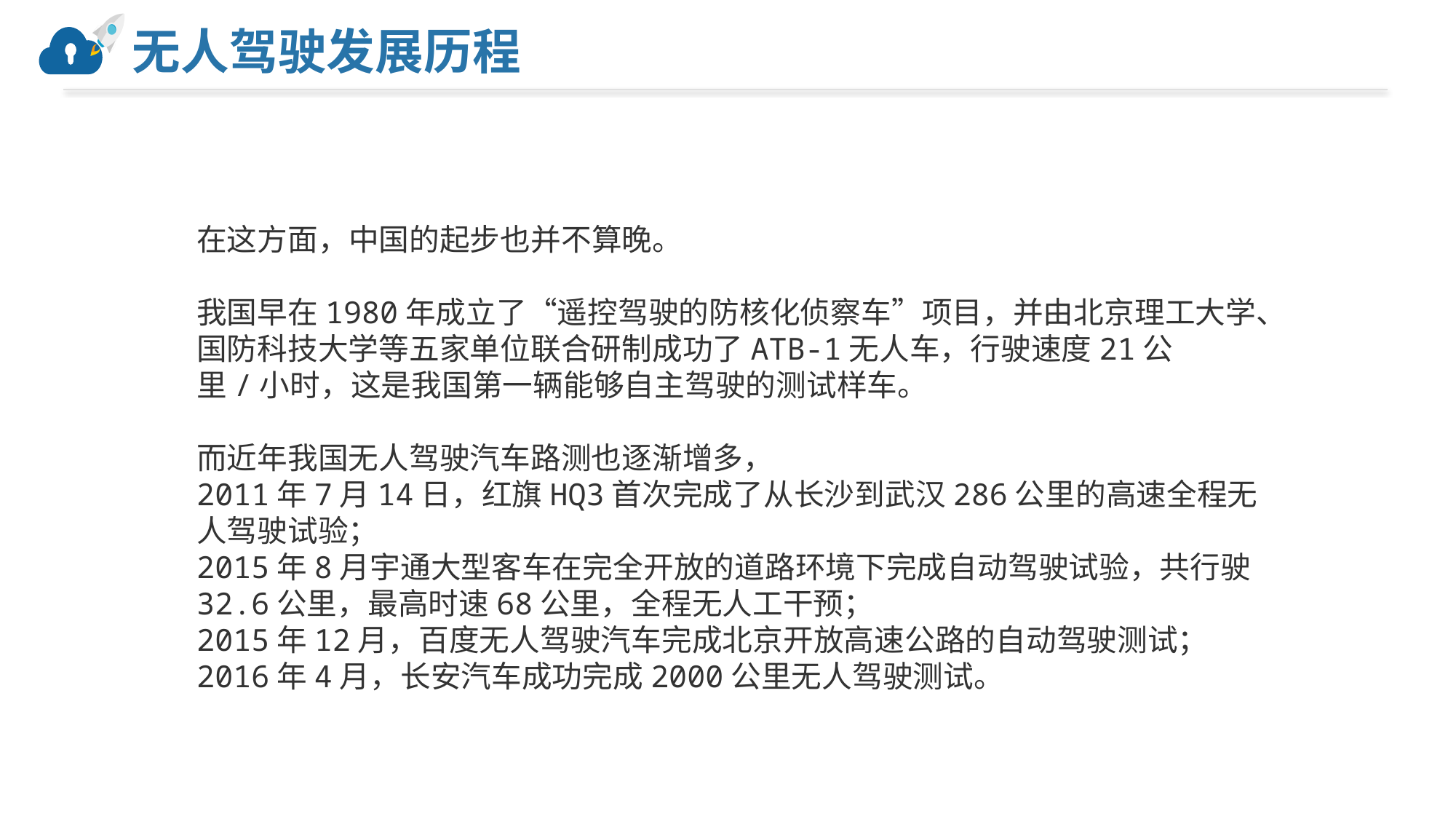

# 无人驾驶发展历程
在这方面，中国的起步也并不算晚。

我国早在1980年成立了“遥控驾驶的防核化侦察车”项目，并由北京理工大学、国防科技大学等五家单位联合研制成功了ATB-1无人车，行驶速度21公里/小时，这是我国第一辆能够自主驾驶的测试样车。

而近年我国无人驾驶汽车路测也逐渐增多，
2011年7月14日，红旗HQ3首次完成了从长沙到武汉286公里的高速全程无人驾驶试验；
2015年8月宇通大型客车在完全开放的道路环境下完成自动驾驶试验，共行驶32.6公里，最高时速68公里，全程无人工干预；
2015年12月，百度无人驾驶汽车完成北京开放高速公路的自动驾驶测试；2016年4月，长安汽车成功完成2000公里无人驾驶测试。